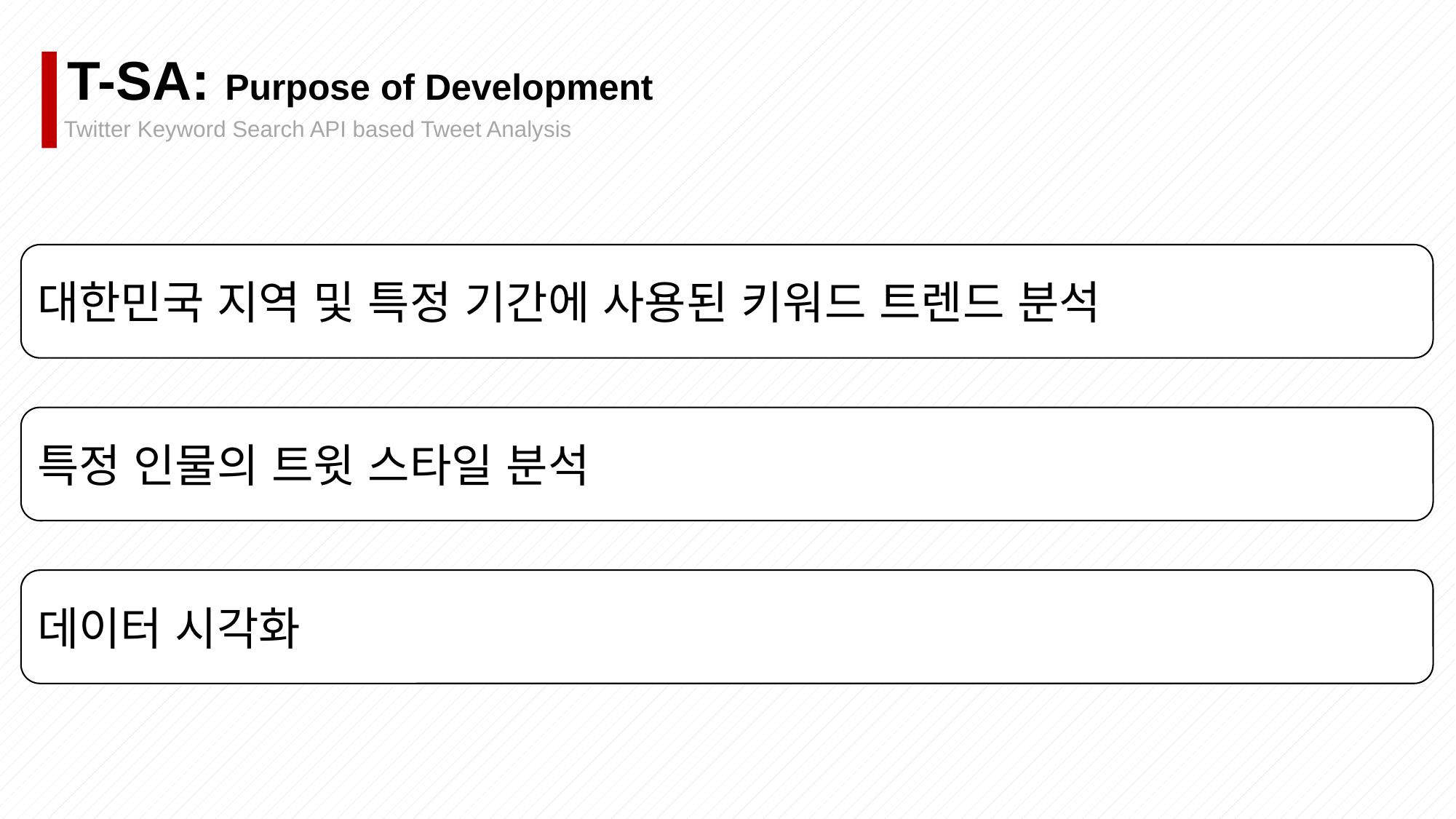

T-SA: Purpose of Development

Twitter Keyword Search API based Tweet Analysis
대한민국 지역 및 특정 기간에 사용된 키워드 트렌드 분석
특정 인물의 트윗 스타일 분석
데이터 시각화